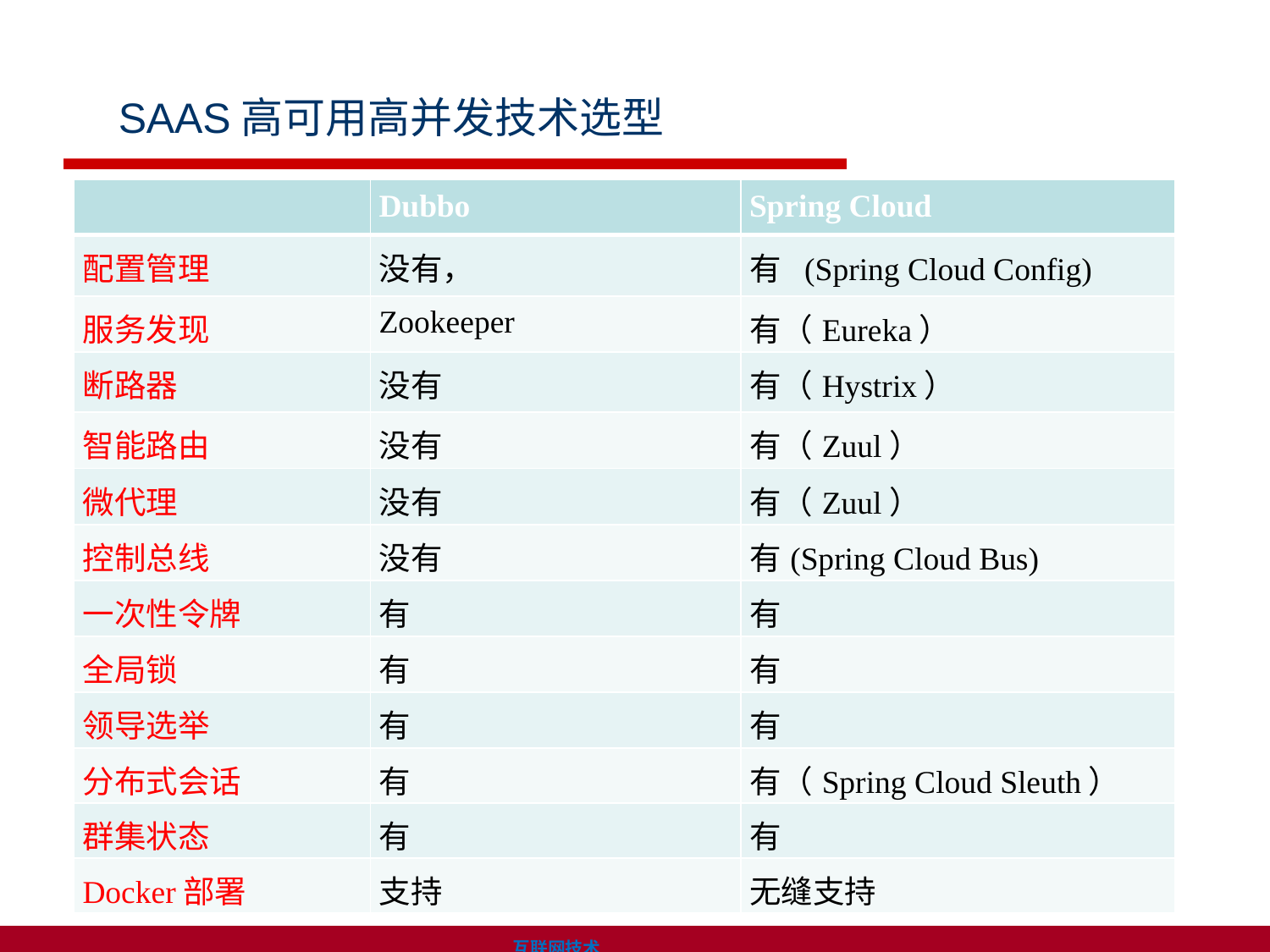

SAAS高可用高并发技术选型
|  | Dubbo | Spring Cloud |
| --- | --- | --- |
| 配置管理 | 没有， | 有 (Spring Cloud Config) |
| 服务发现 | Zookeeper | 有（Eureka） |
| 断路器 | 没有 | 有（Hystrix） |
| 智能路由 | 没有 | 有（Zuul） |
| 微代理 | 没有 | 有（Zuul） |
| 控制总线 | 没有 | 有(Spring Cloud Bus) |
| 一次性令牌 | 有 | 有 |
| 全局锁 | 有 | 有 |
| 领导选举 | 有 | 有 |
| 分布式会话 | 有 | 有（Spring Cloud Sleuth） |
| 群集状态 | 有 | 有 |
| Docker部署 | 支持 | 无缝支持 |